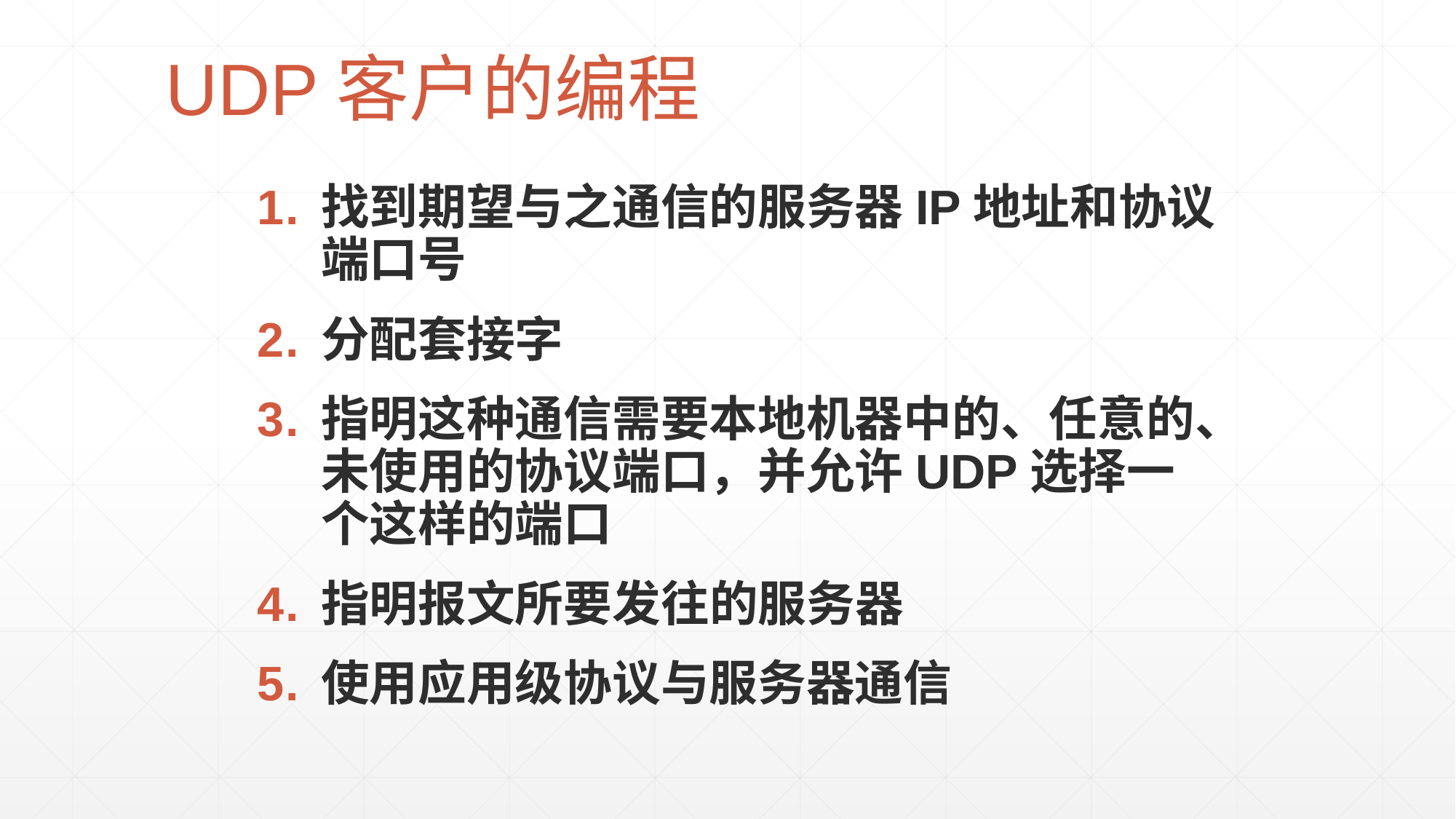

# UDP客户的编程
找到期望与之通信的服务器IP地址和协议端口号
分配套接字
指明这种通信需要本地机器中的、任意的、未使用的协议端口，并允许UDP选择一个这样的端口
指明报文所要发往的服务器
使用应用级协议与服务器通信